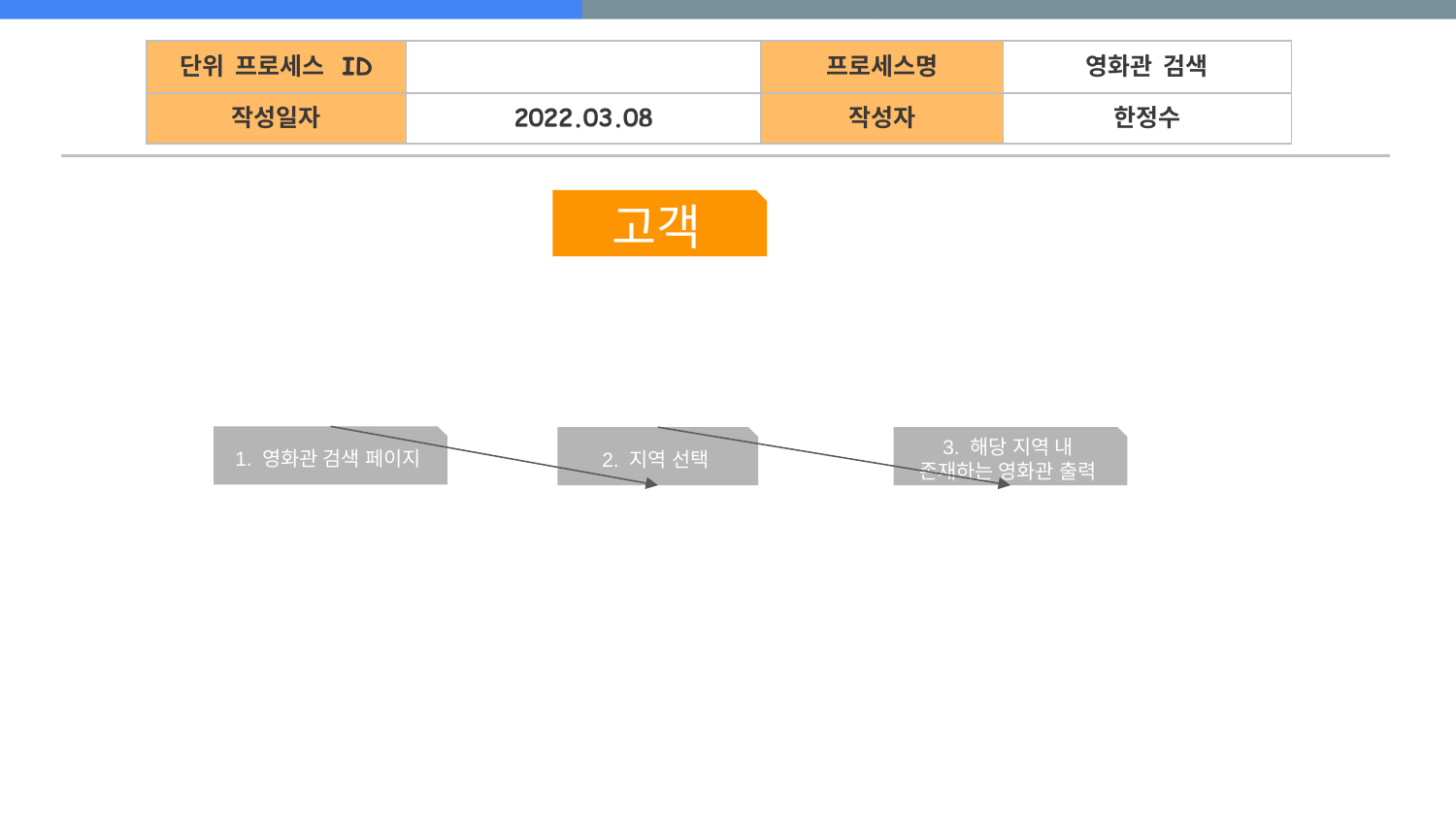

| 단위 프로세스 ID |  | 프로세스명 | 영화관 검색 |
| --- | --- | --- | --- |
| 작성일자 | 2022.03.08 | 작성자 | 한정수 |
고객
1. 영화관 검색 페이지
2. 지역 선택
3. 해당 지역 내 존재하는 영화관 출력